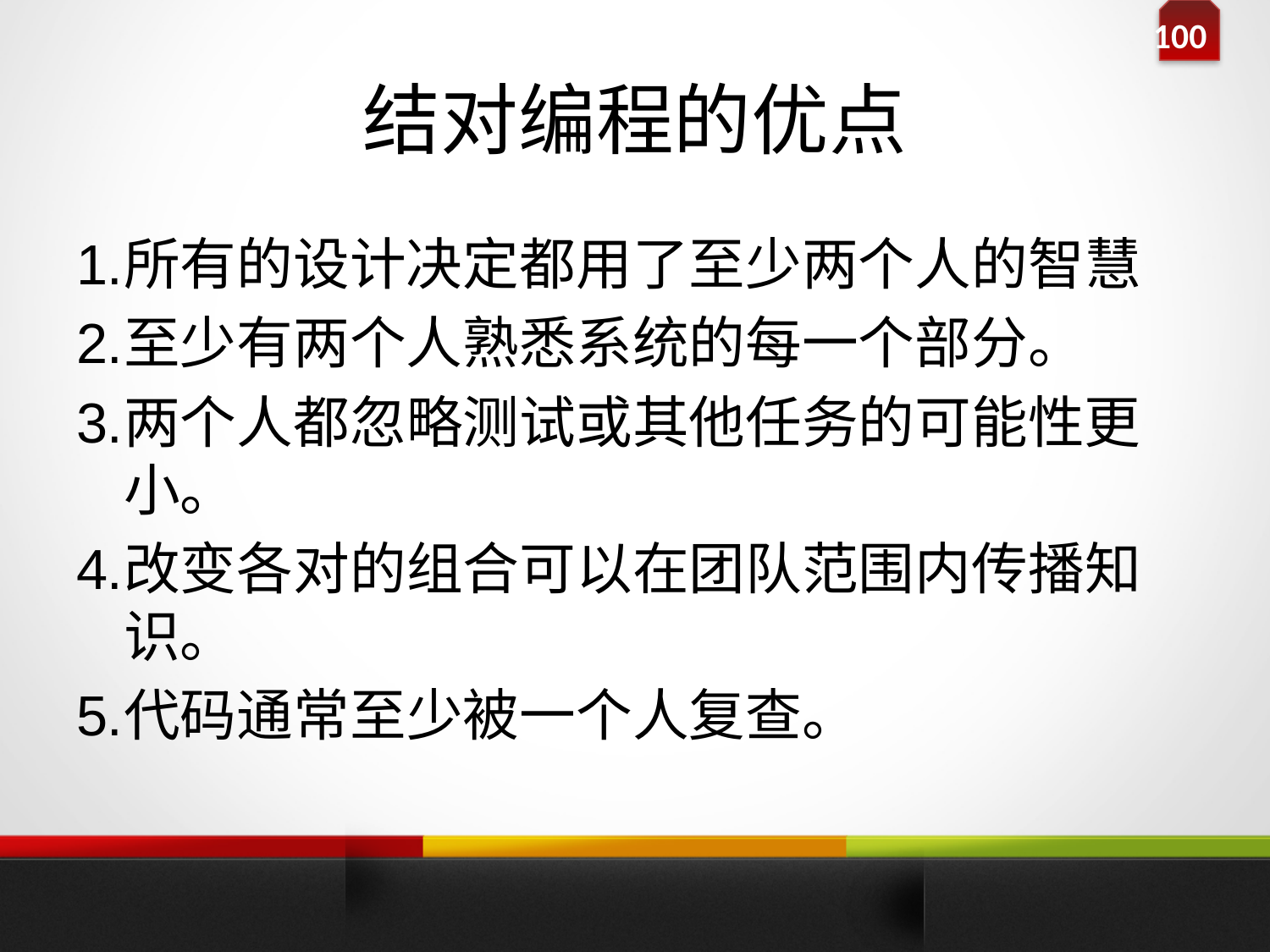

# 结对编程的优点
所有的设计决定都用了至少两个人的智慧
至少有两个人熟悉系统的每一个部分。
两个人都忽略测试或其他任务的可能性更小。
改变各对的组合可以在团队范围内传播知识。
代码通常至少被一个人复查。

100